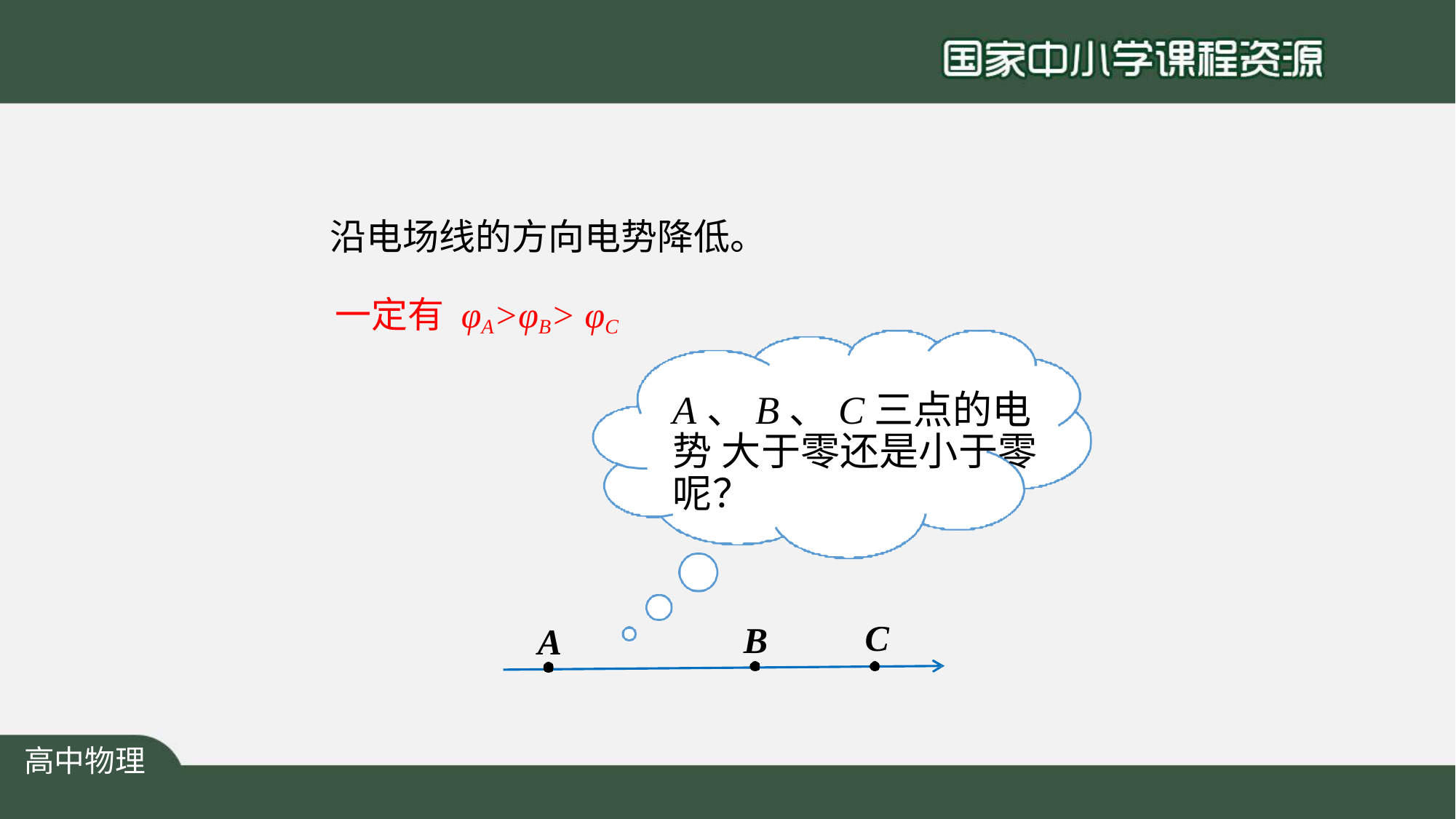

# 沿电场线的方向电势降低。
一定有 φA>φB> φC

A、B、C三点的电势 大于零还是小于零呢？
C
B
A

高中物理